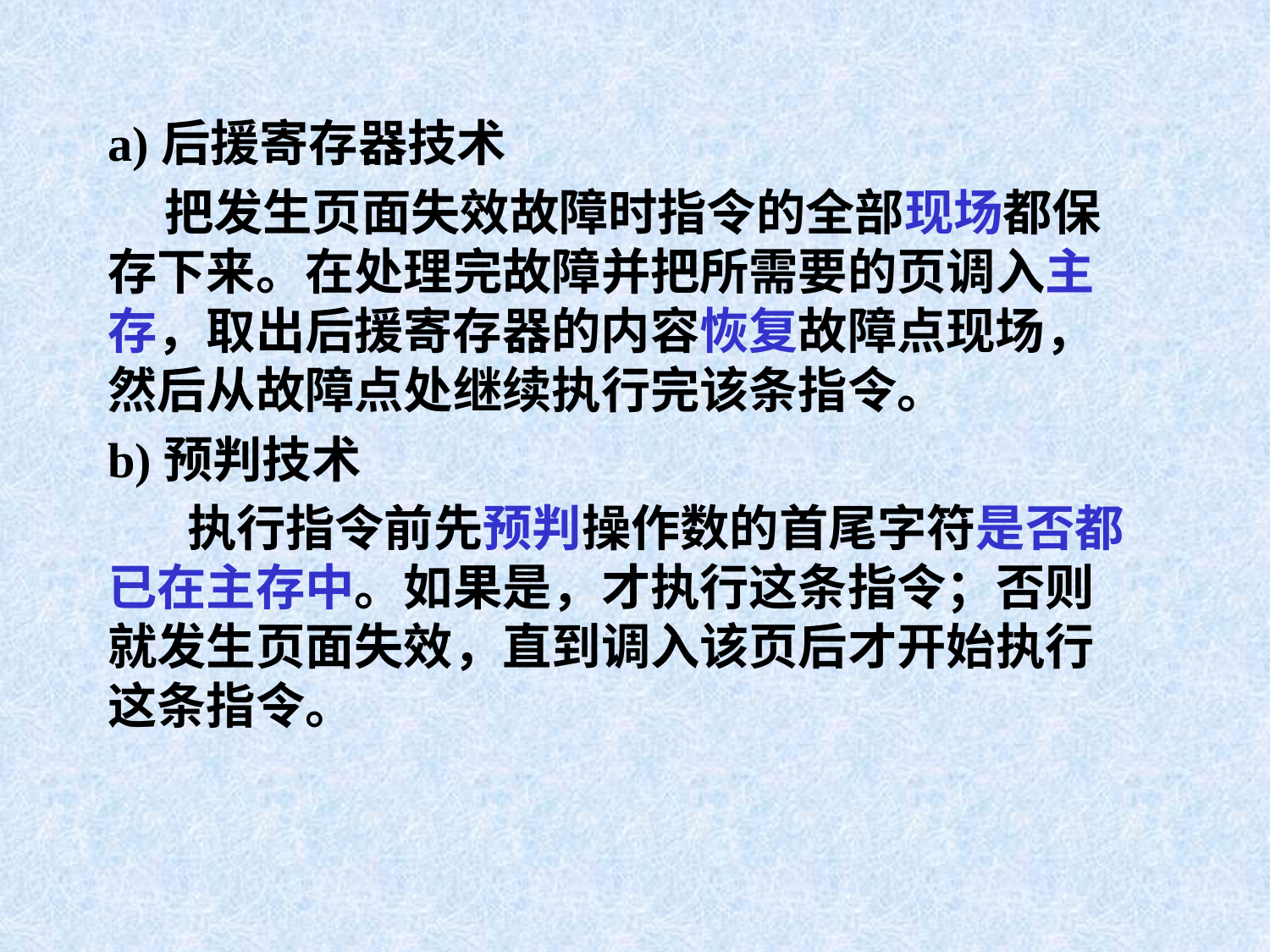

a)后援寄存器技术
    把发生页面失效故障时指令的全部现场都保存下来。在处理完故障并把所需要的页调入主存，取出后援寄存器的内容恢复故障点现场，然后从故障点处继续执行完该条指令。
b)预判技术
      执行指令前先预判操作数的首尾字符是否都已在主存中。如果是，才执行这条指令；否则就发生页面失效，直到调入该页后才开始执行这条指令。